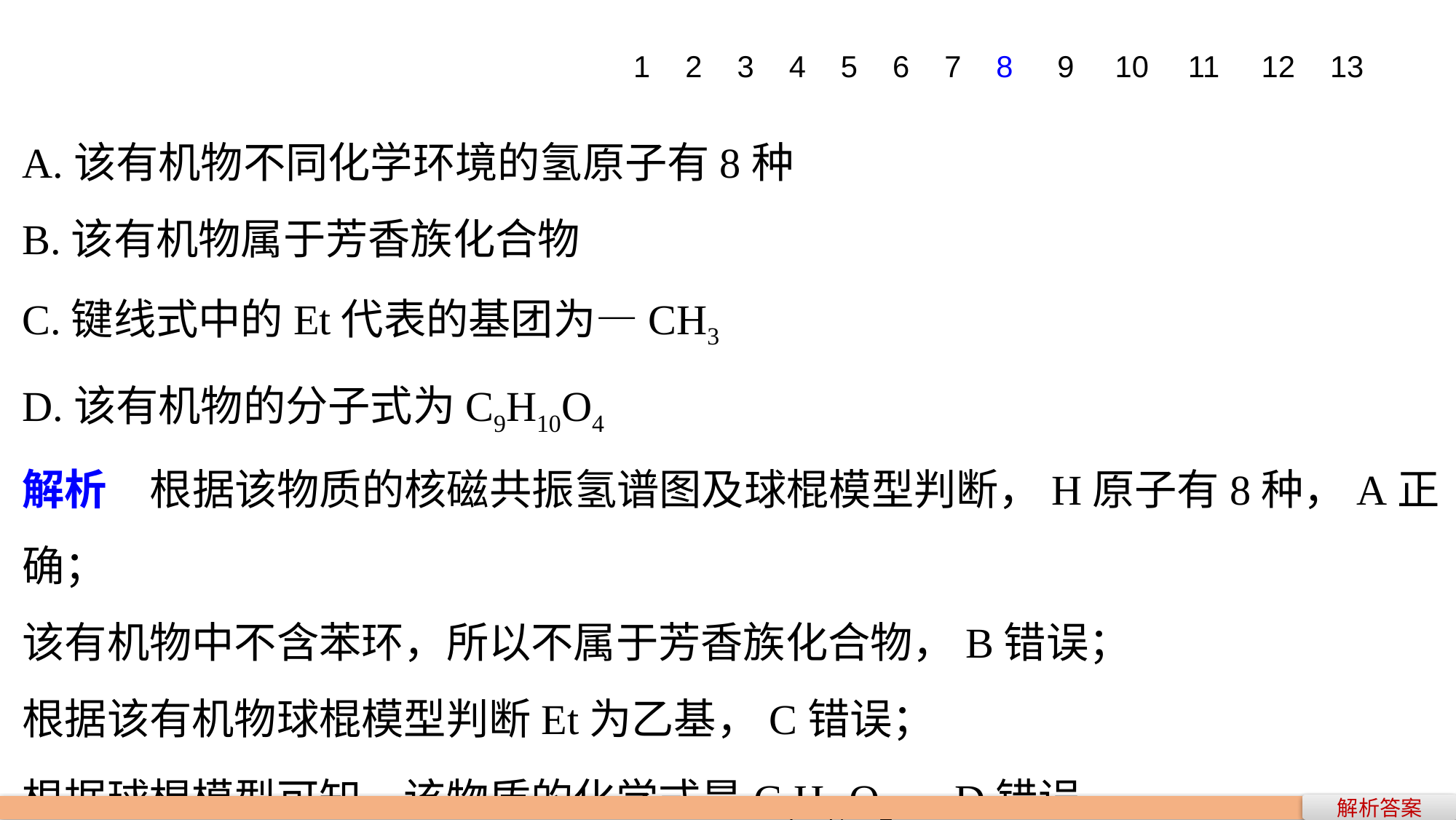

1
2
3
4
5
6
7
8
9
10
11
12
13
A.该有机物不同化学环境的氢原子有8种
B.该有机物属于芳香族化合物
C.键线式中的Et代表的基团为—CH3
D.该有机物的分子式为C9H10O4
解析　根据该物质的核磁共振氢谱图及球棍模型判断，H原子有8种，A正确；
该有机物中不含苯环，所以不属于芳香族化合物，B错误；
根据该有机物球棍模型判断Et为乙基，C错误；
根据球棍模型可知，该物质的化学式是C9H12O4，D错误。
答案　A
解析答案